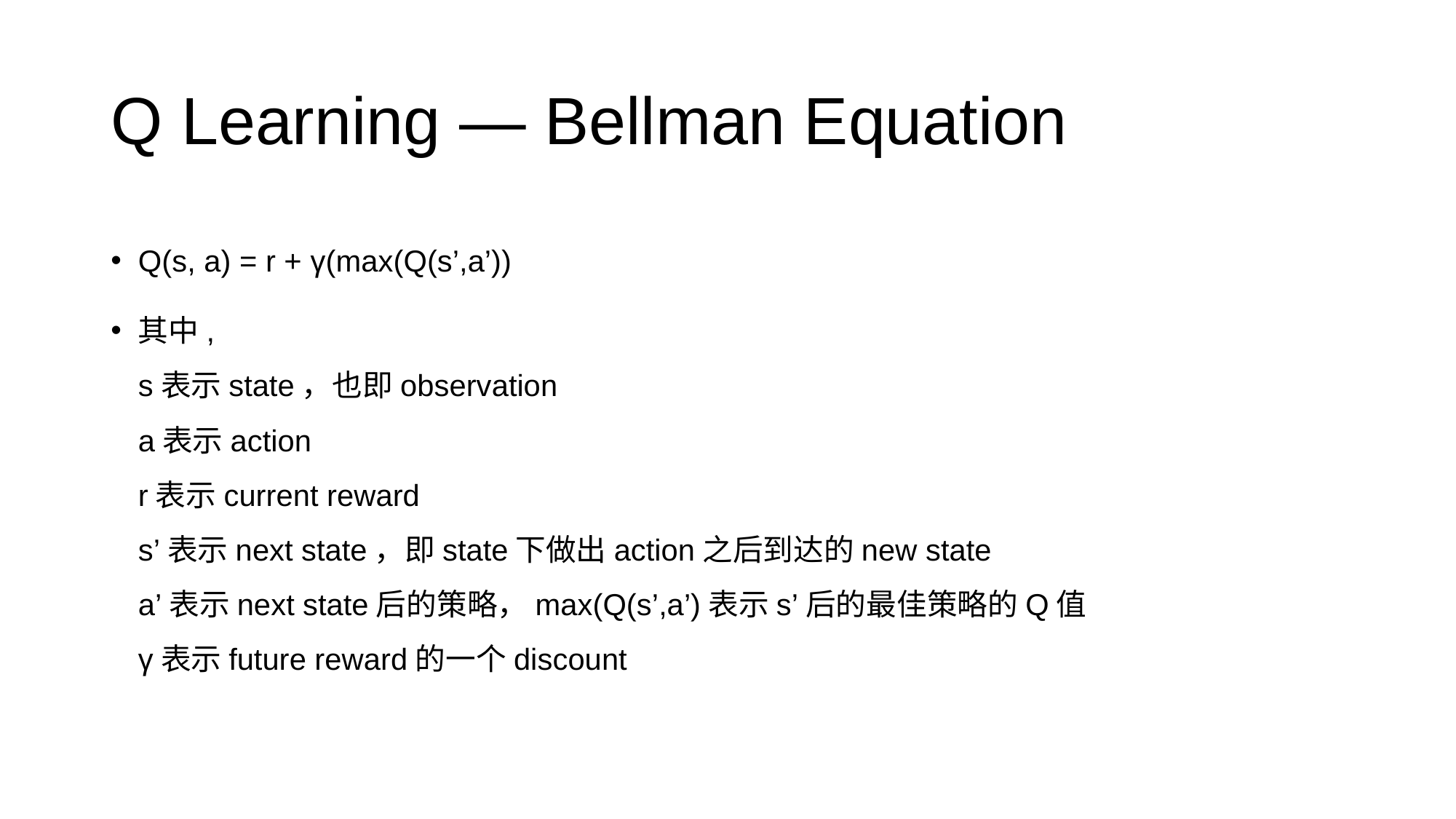

# Q Learning — Bellman Equation
Q(s, a) = r + γ(max(Q(s’,a’))
其中,
s表示state，也即observation
a表示action
r表示current reward
s’表示next state，即state下做出action之后到达的new state
a’表示next state后的策略，max(Q(s’,a’)表示s’后的最佳策略的Q值
γ表示future reward的一个discount